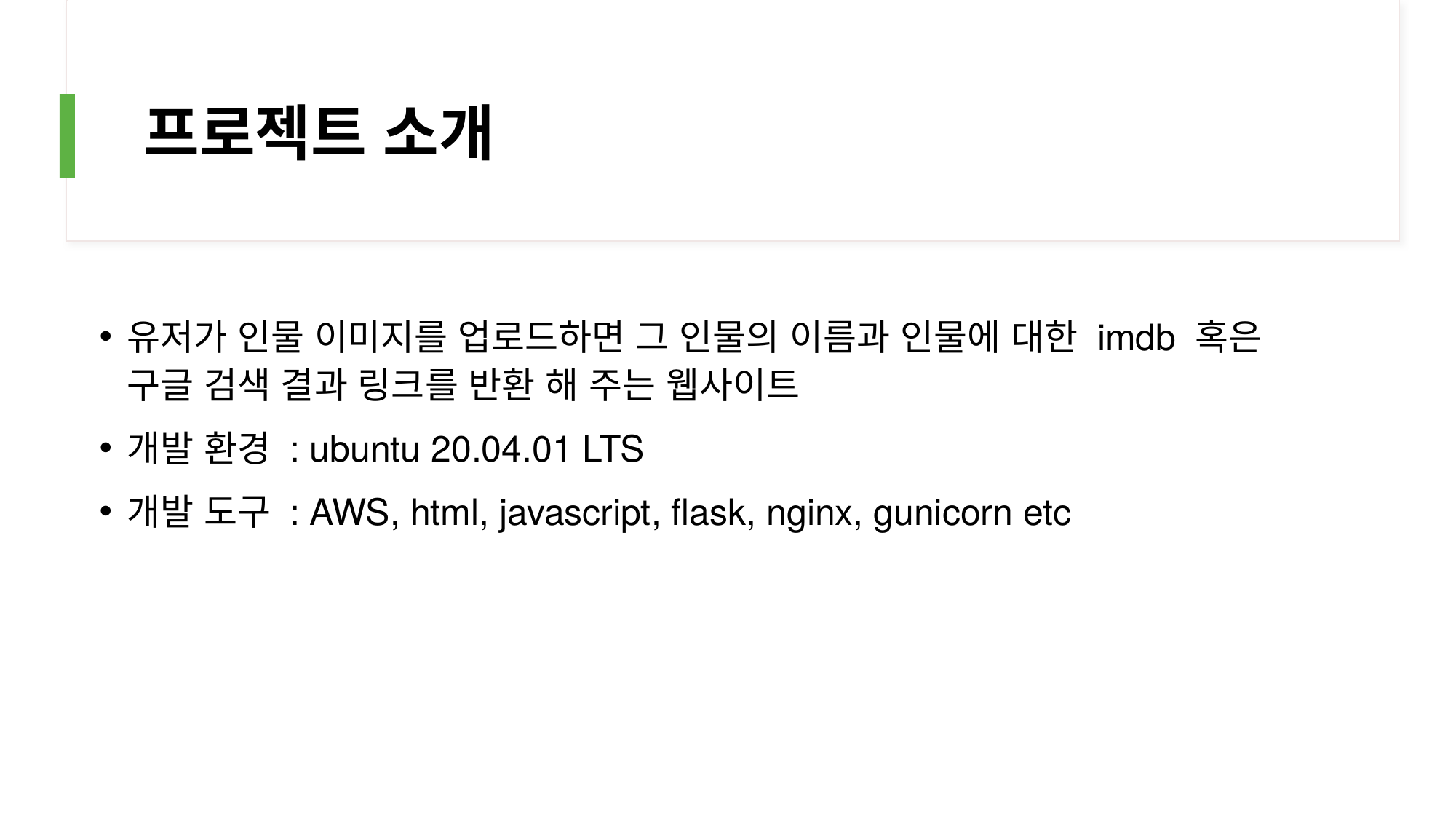

# 프로젝트 소개
유저가 인물 이미지를 업로드하면 그 인물의 이름과 인물에 대한 imdb 혹은 구글 검색 결과 링크를 반환 해 주는 웹사이트
개발 환경 : ubuntu 20.04.01 LTS
개발 도구 : AWS, html, javascript, flask, nginx, gunicorn etc